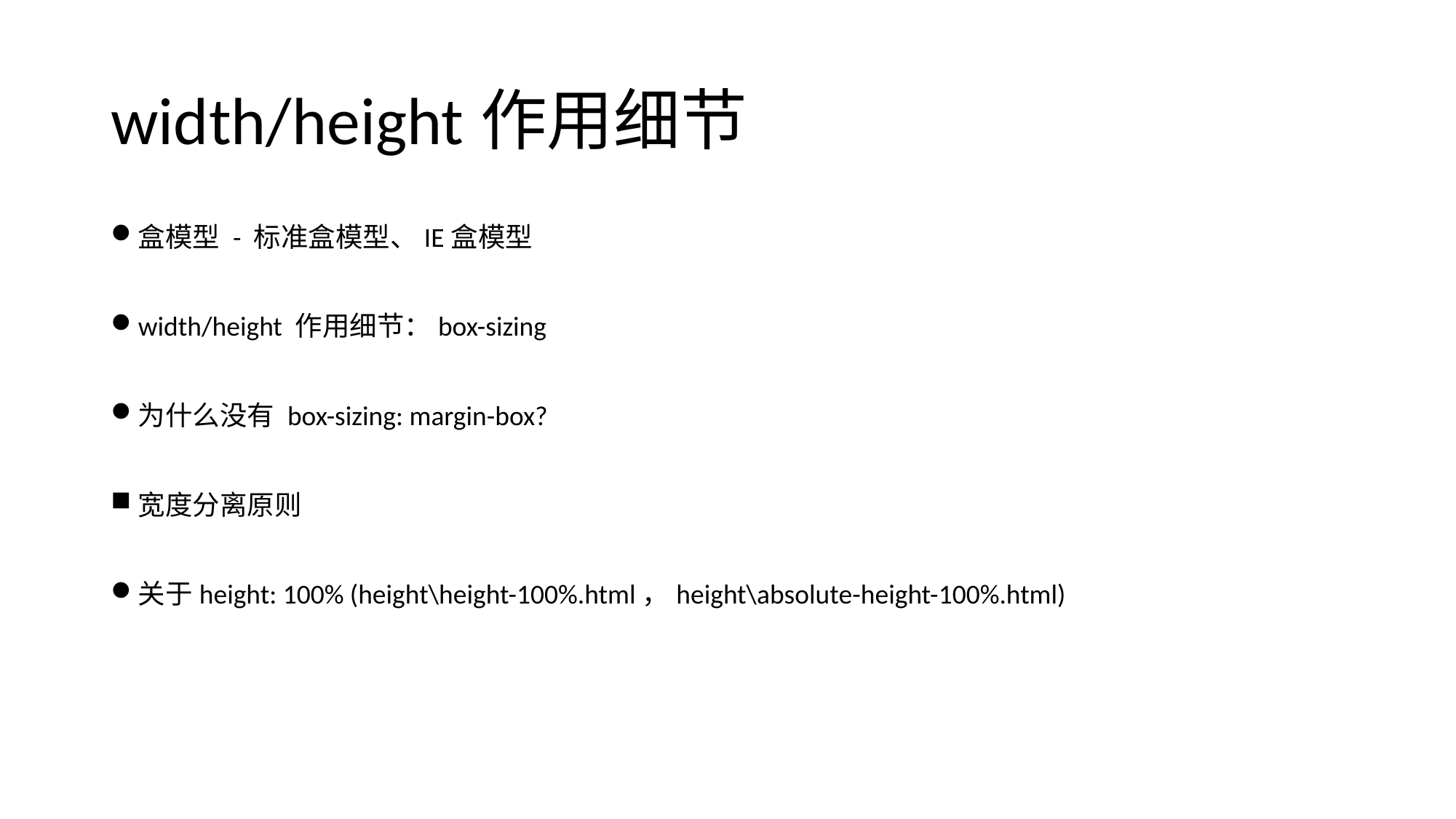

# width/height作用细节
盒模型 - 标准盒模型、IE盒模型

width/height 作用细节：box-sizing

为什么没有 box-sizing: margin-box?

宽度分离原则

关于height: 100% (height\height-100%.html，height\absolute-height-100%.html)